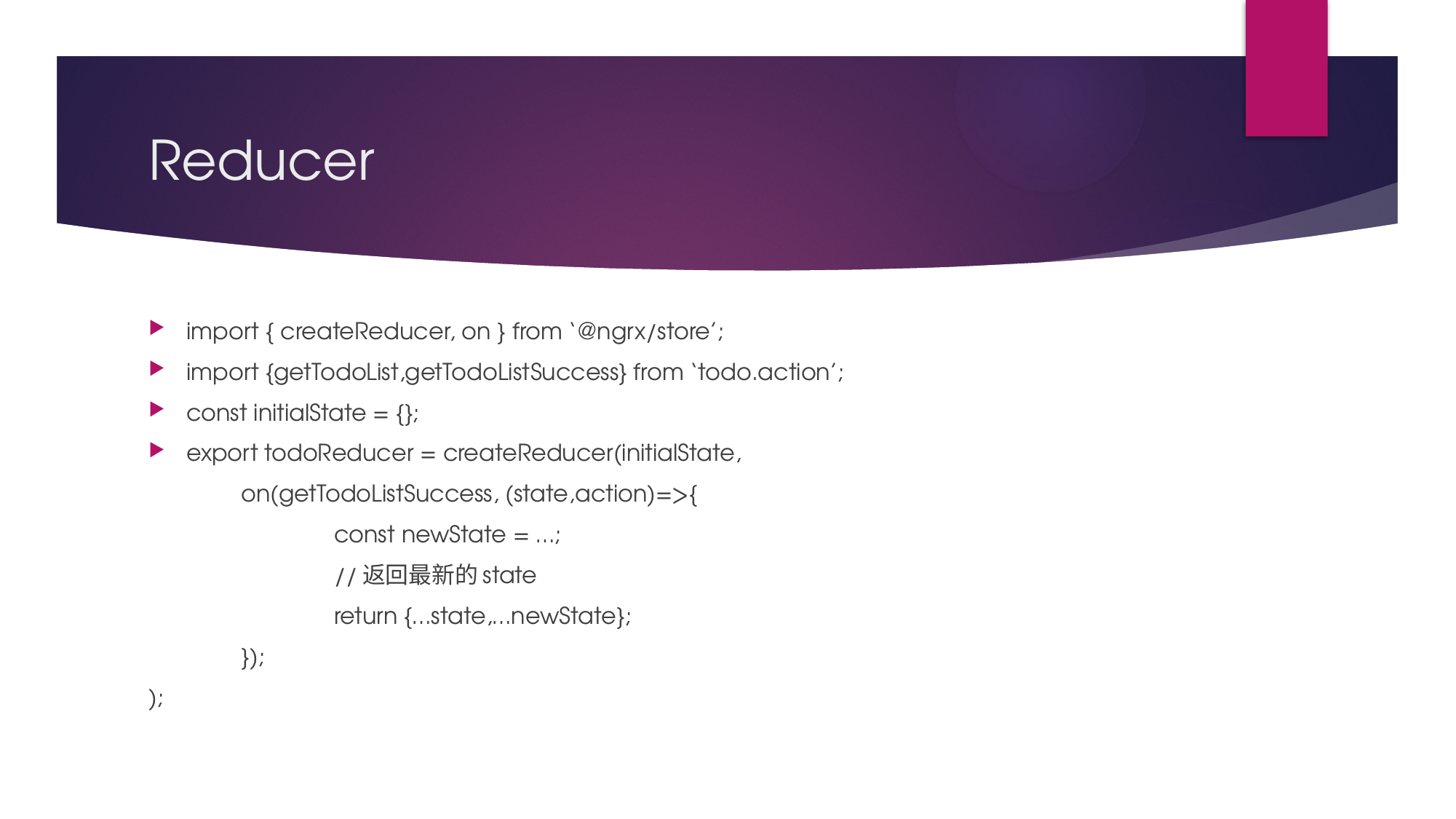

# Reducer
import { createReducer, on } from ‘@ngrx/store’;
import {getTodoList,getTodoListSuccess} from ‘todo.action’;
const initialState = {};
export todoReducer = createReducer(initialState,
	on(getTodoListSuccess, (state,action)=>{
		const newState = …;
		//返回最新的state
		return {…state,…newState};
	});
);